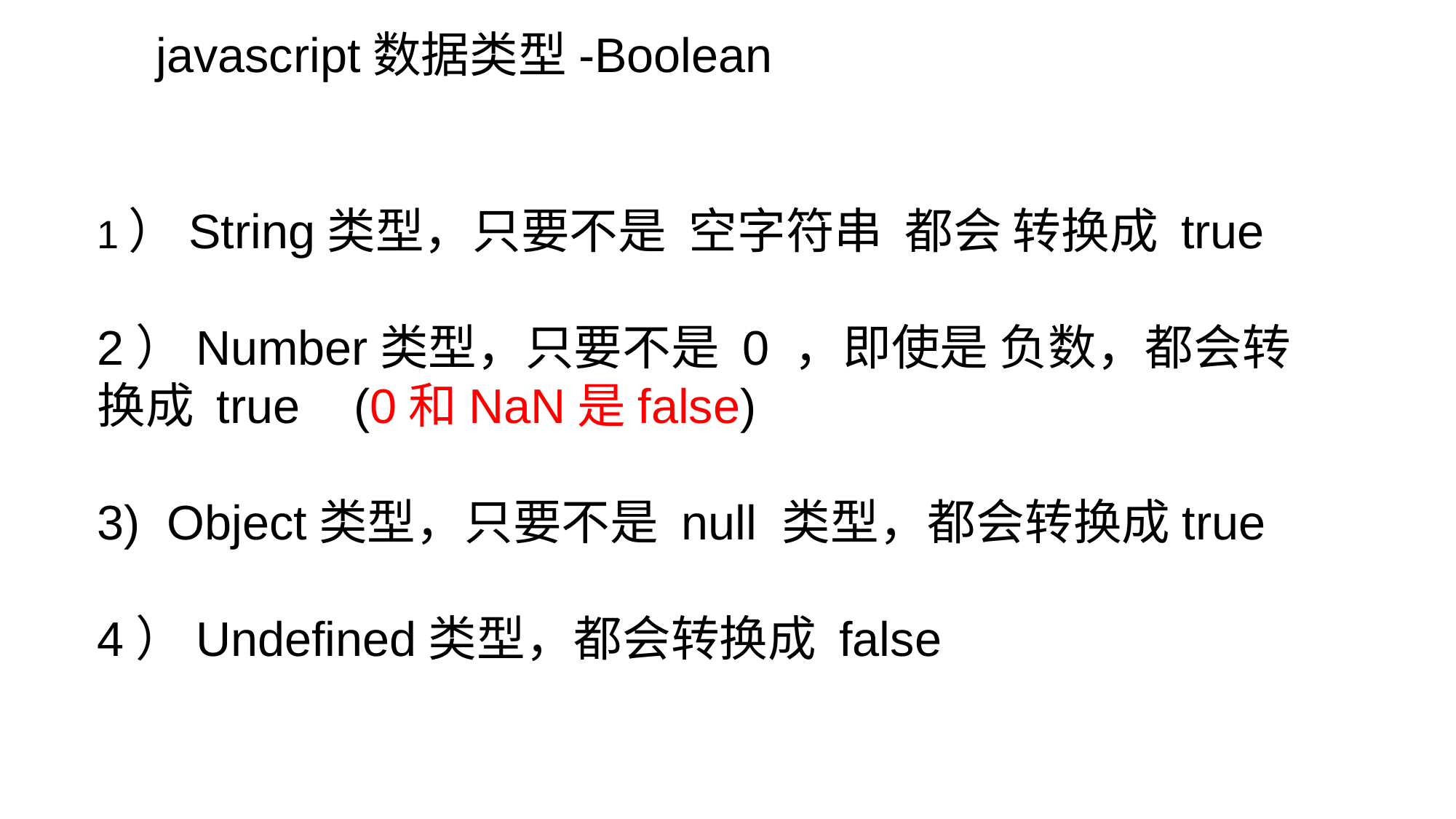

javascript数据类型-Boolean
1）String类型，只要不是  空字符串  都会 转换成 true

2）Number类型，只要不是 0 ，即使是 负数，都会转换成 true    (0和NaN是false)

3)  Object类型，只要不是 null 类型，都会转换成true

4）Undefined类型，都会转换成 false